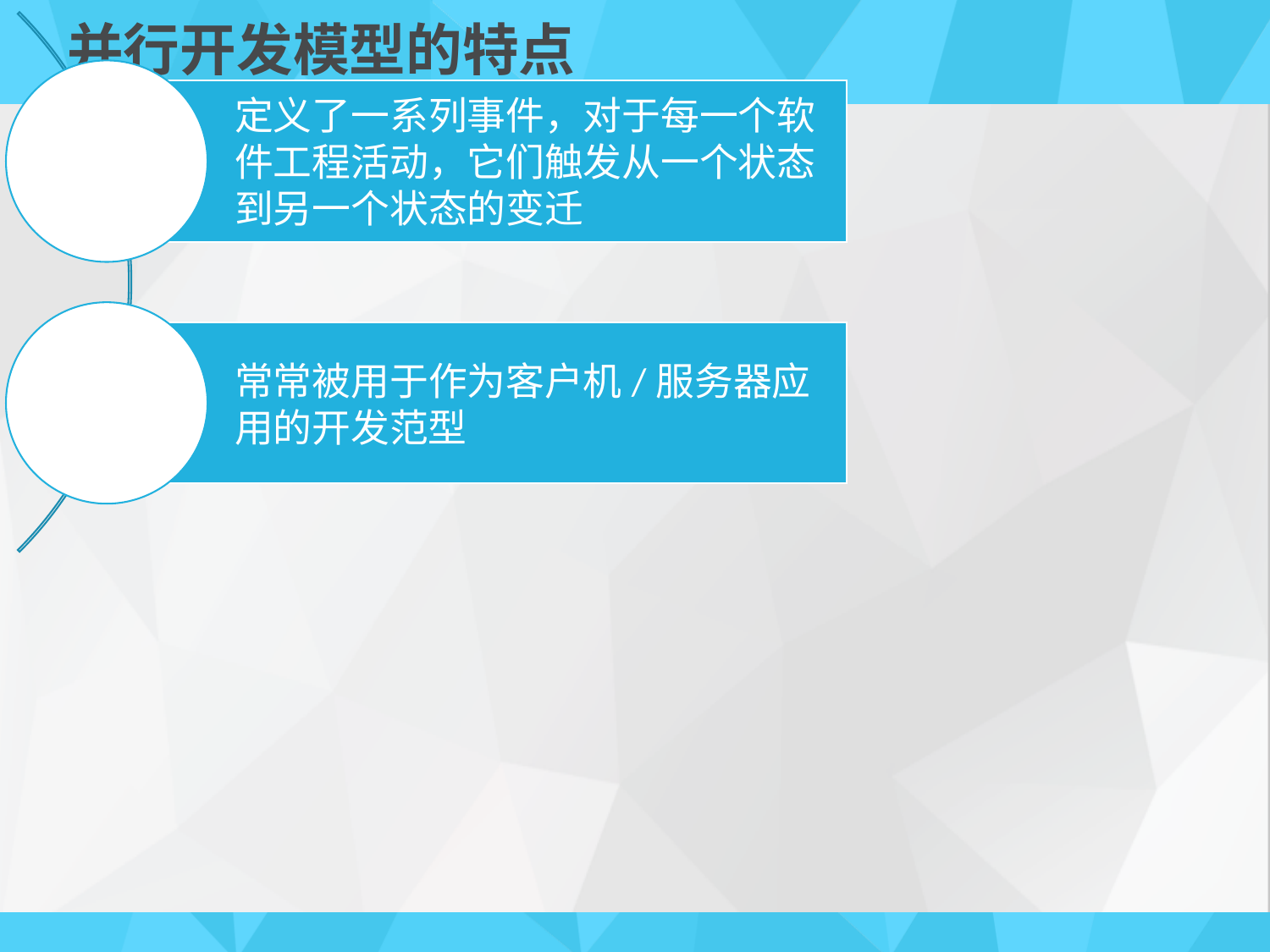

# 并行开发模型的特点
定义了一系列事件，对于每一个软件工程活动，它们触发从一个状态到另一个状态的变迁
常常被用于作为客户机/服务器应用的开发范型